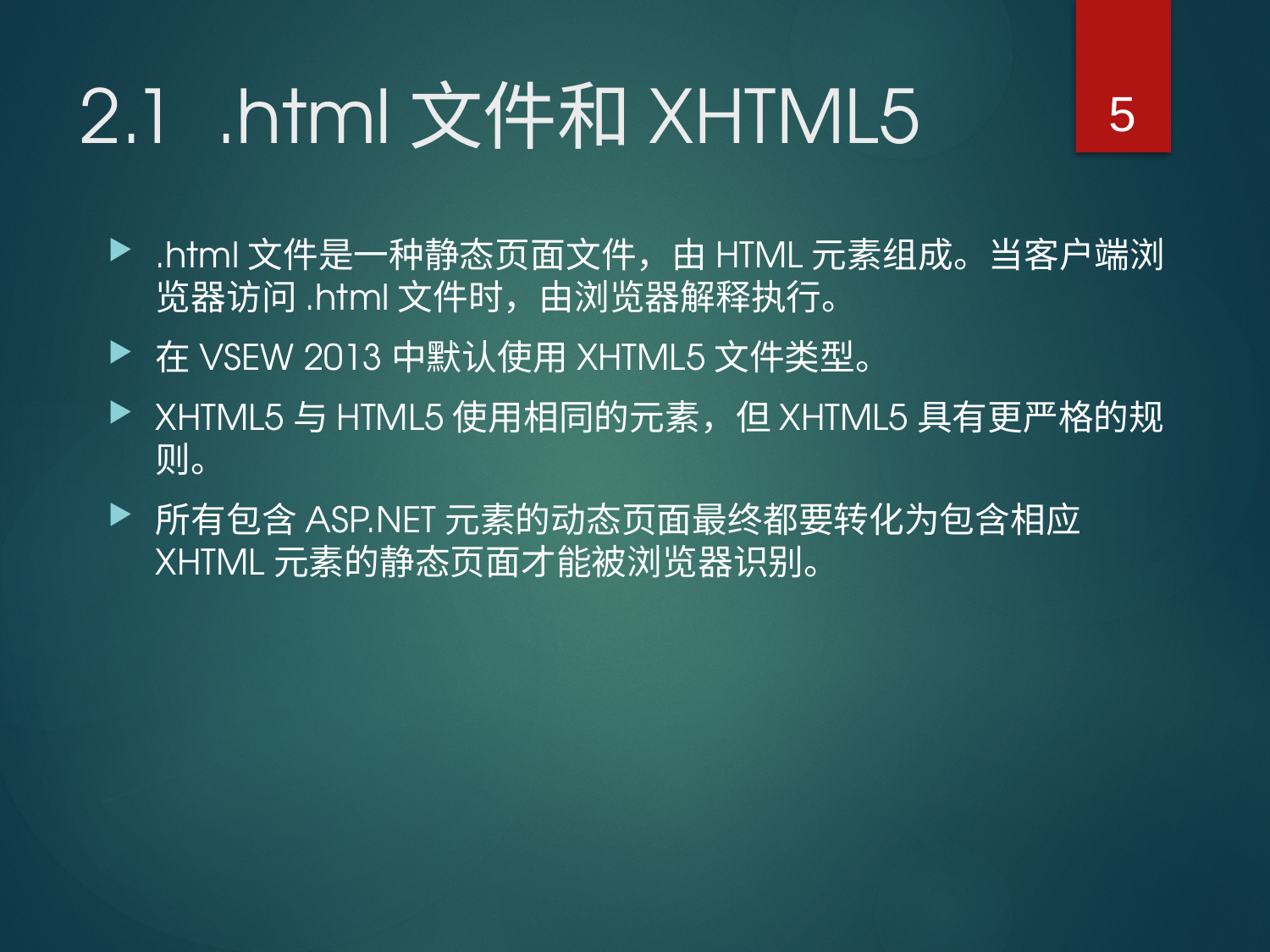

5
# 2.1  .html文件和XHTML5
.html文件是一种静态页面文件，由HTML元素组成。当客户端浏览器访问.html文件时，由浏览器解释执行。
在VSEW 2013中默认使用XHTML5文件类型。
XHTML5与HTML5使用相同的元素，但XHTML5具有更严格的规则。
所有包含ASP.NET元素的动态页面最终都要转化为包含相应XHTML元素的静态页面才能被浏览器识别。